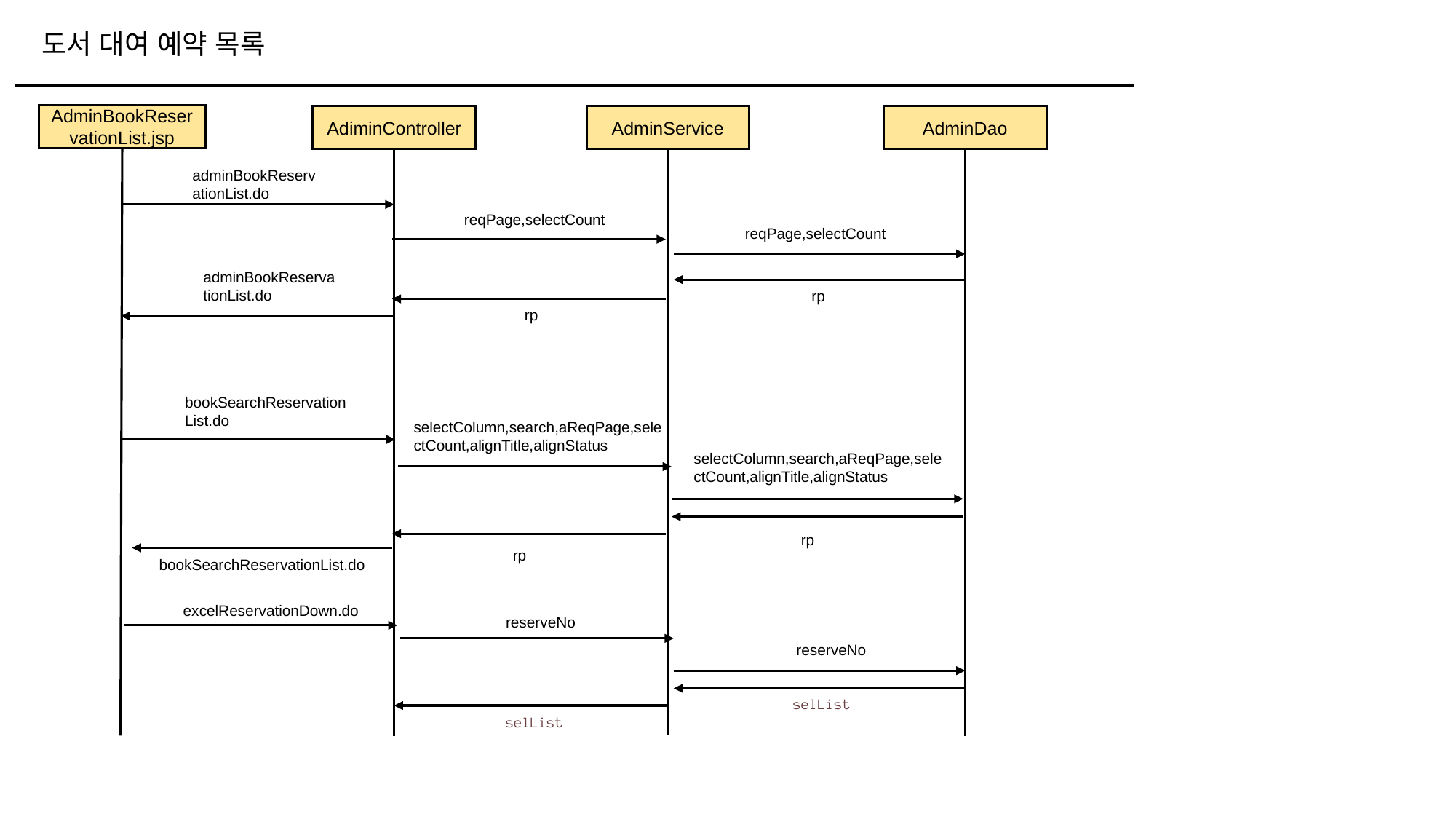

도서 대여 예약 목록
AdminBookReservationList.jsp
AdiminController
AdminService
AdminDao
adminBookReservationList.do
reqPage,selectCount
reqPage,selectCount
adminBookReservationList.do
rp
rp
bookSearchReservationList.do
selectColumn,search,aReqPage,selectCount,alignTitle,alignStatus
selectColumn,search,aReqPage,selectCount,alignTitle,alignStatus
rp
rp
bookSearchReservationList.do
excelReservationDown.do
reserveNo
reserveNo
selList
selList